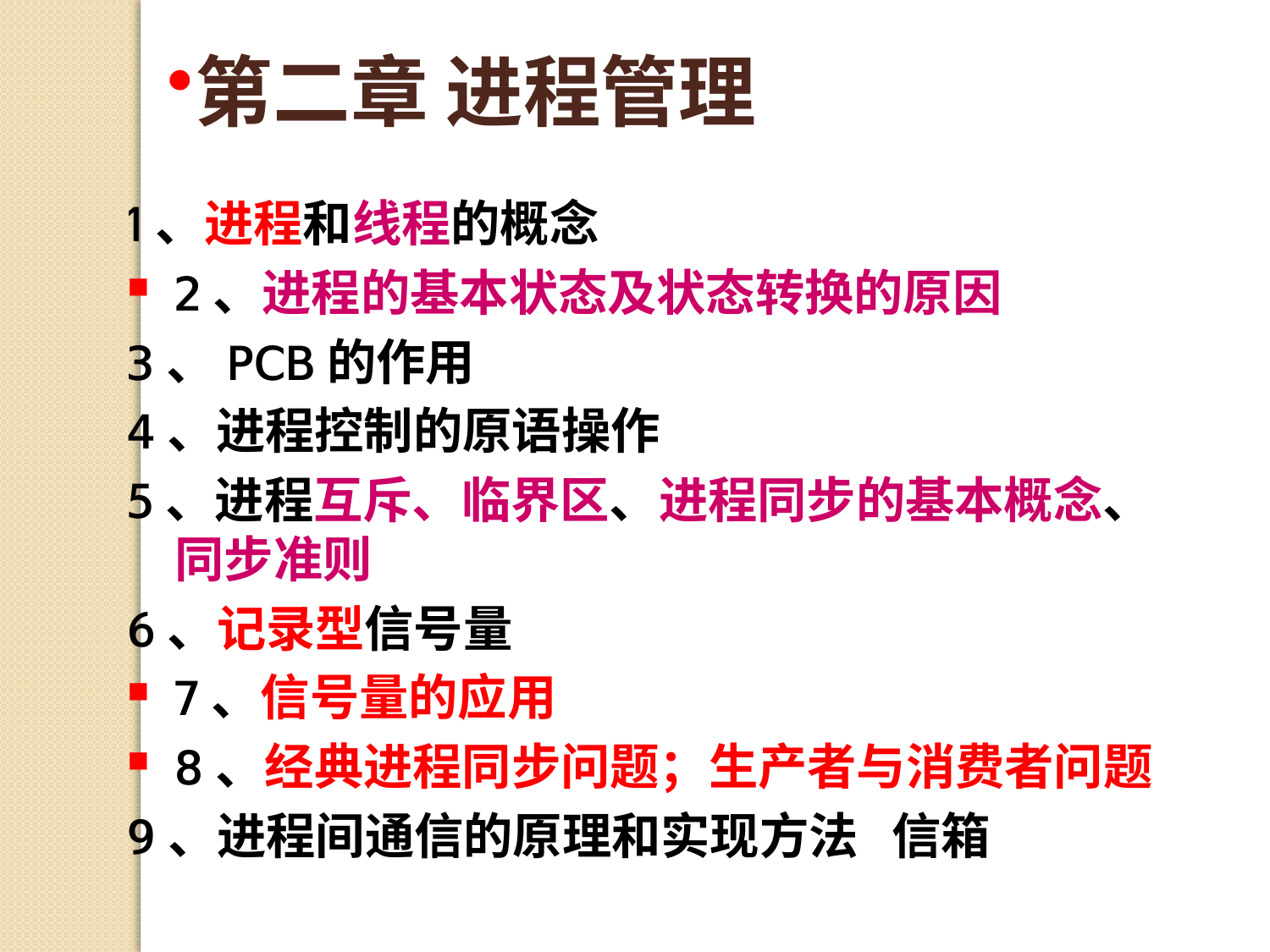

第二章 进程管理
1、进程和线程的概念
2、进程的基本状态及状态转换的原因
3、PCB的作用
4、进程控制的原语操作
5、进程互斥、临界区、进程同步的基本概念、同步准则
6、记录型信号量
7、信号量的应用
8、经典进程同步问题；生产者与消费者问题
9、进程间通信的原理和实现方法   信箱